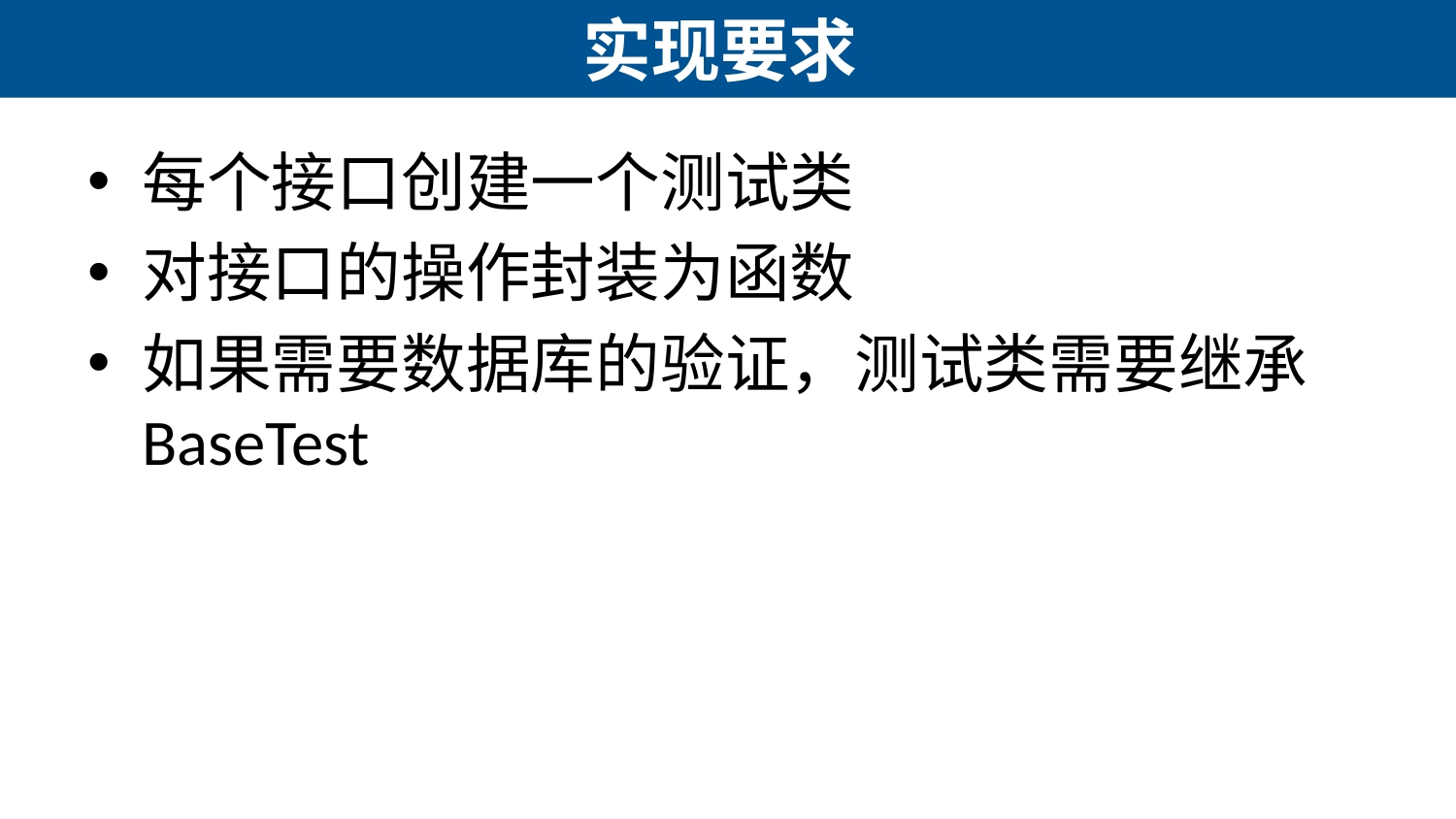

# 实现要求
每个接口创建一个测试类
对接口的操作封装为函数
如果需要数据库的验证，测试类需要继承BaseTest